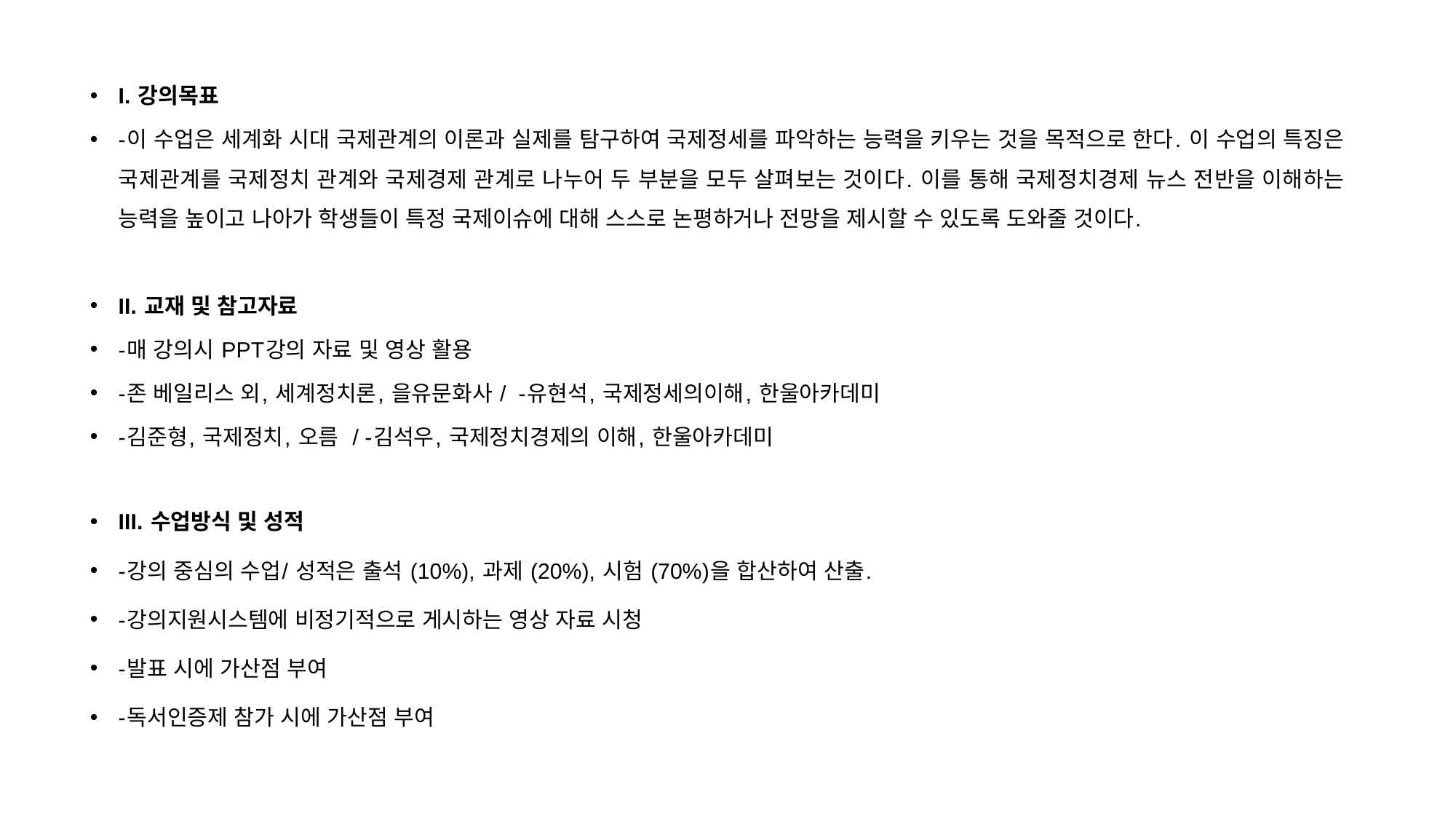

I. 강의목표
-이 수업은 세계화 시대 국제관계의 이론과 실제를 탐구하여 국제정세를 파악하는 능력을 키우는 것을 목적으로 한다. 이 수업의 특징은 국제관계를 국제정치 관계와 국제경제 관계로 나누어 두 부분을 모두 살펴보는 것이다. 이를 통해 국제정치경제 뉴스 전반을 이해하는 능력을 높이고 나아가 학생들이 특정 국제이슈에 대해 스스로 논평하거나 전망을 제시할 수 있도록 도와줄 것이다.

II. 교재 및 참고자료
-매 강의시 PPT강의 자료 및 영상 활용
-존 베일리스 외, 세계정치론, 을유문화사 /  -유현석, 국제정세의이해, 한울아카데미
-김준형, 국제정치, 오름  / -김석우, 국제정치경제의 이해, 한울아카데미

III. 수업방식 및 성적
-강의 중심의 수업/ 성적은 출석 (10%), 과제 (20%), 시험 (70%)을 합산하여 산출.
-강의지원시스템에 비정기적으로 게시하는 영상 자료 시청
-발표 시에 가산점 부여
-독서인증제 참가 시에 가산점 부여